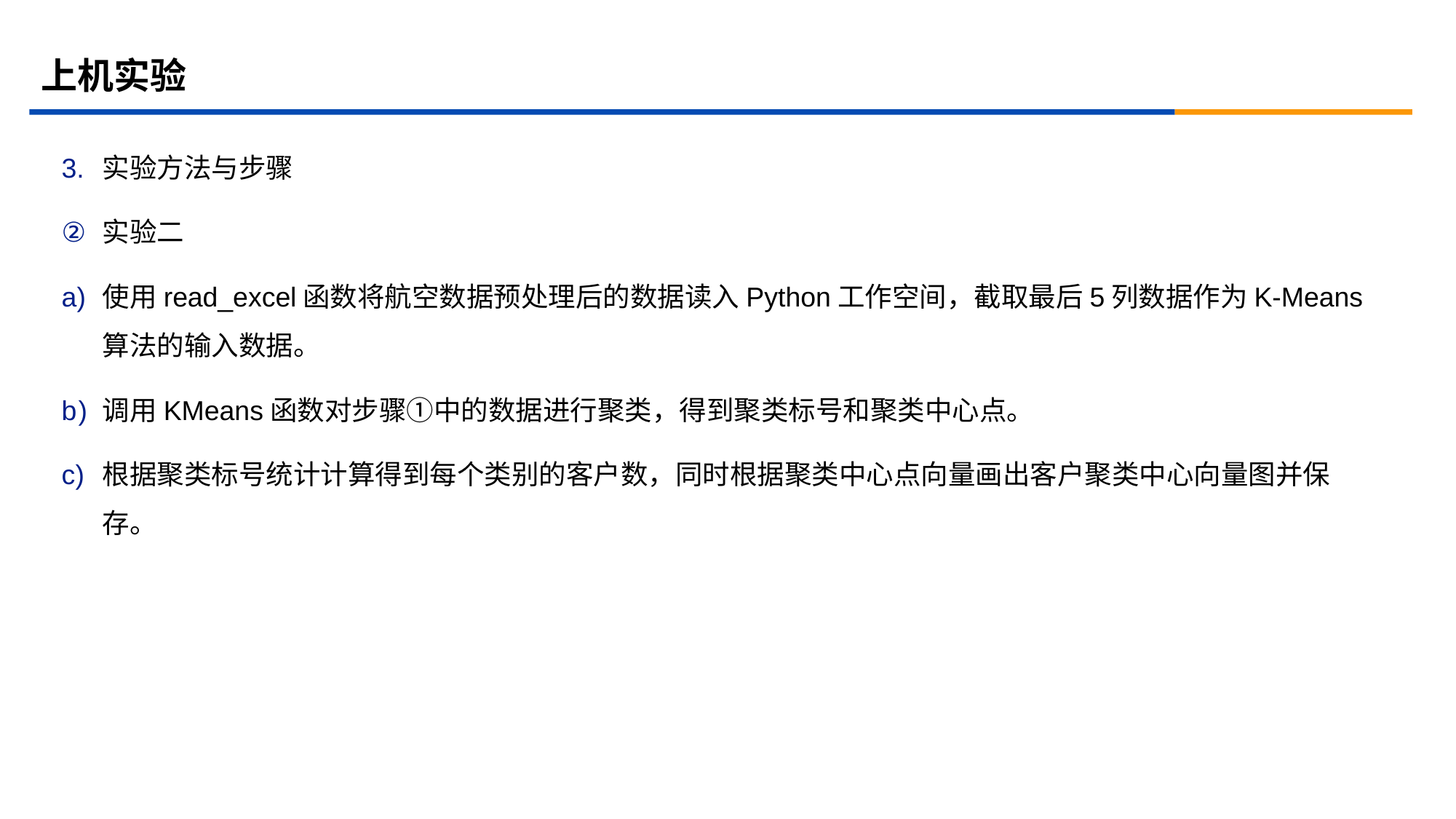

# 上机实验
实验方法与步骤
实验二
使用read_excel函数将航空数据预处理后的数据读入Python工作空间，截取最后5列数据作为K-Means算法的输入数据。
调用KMeans函数对步骤①中的数据进行聚类，得到聚类标号和聚类中心点。
根据聚类标号统计计算得到每个类别的客户数，同时根据聚类中心点向量画出客户聚类中心向量图并保存。